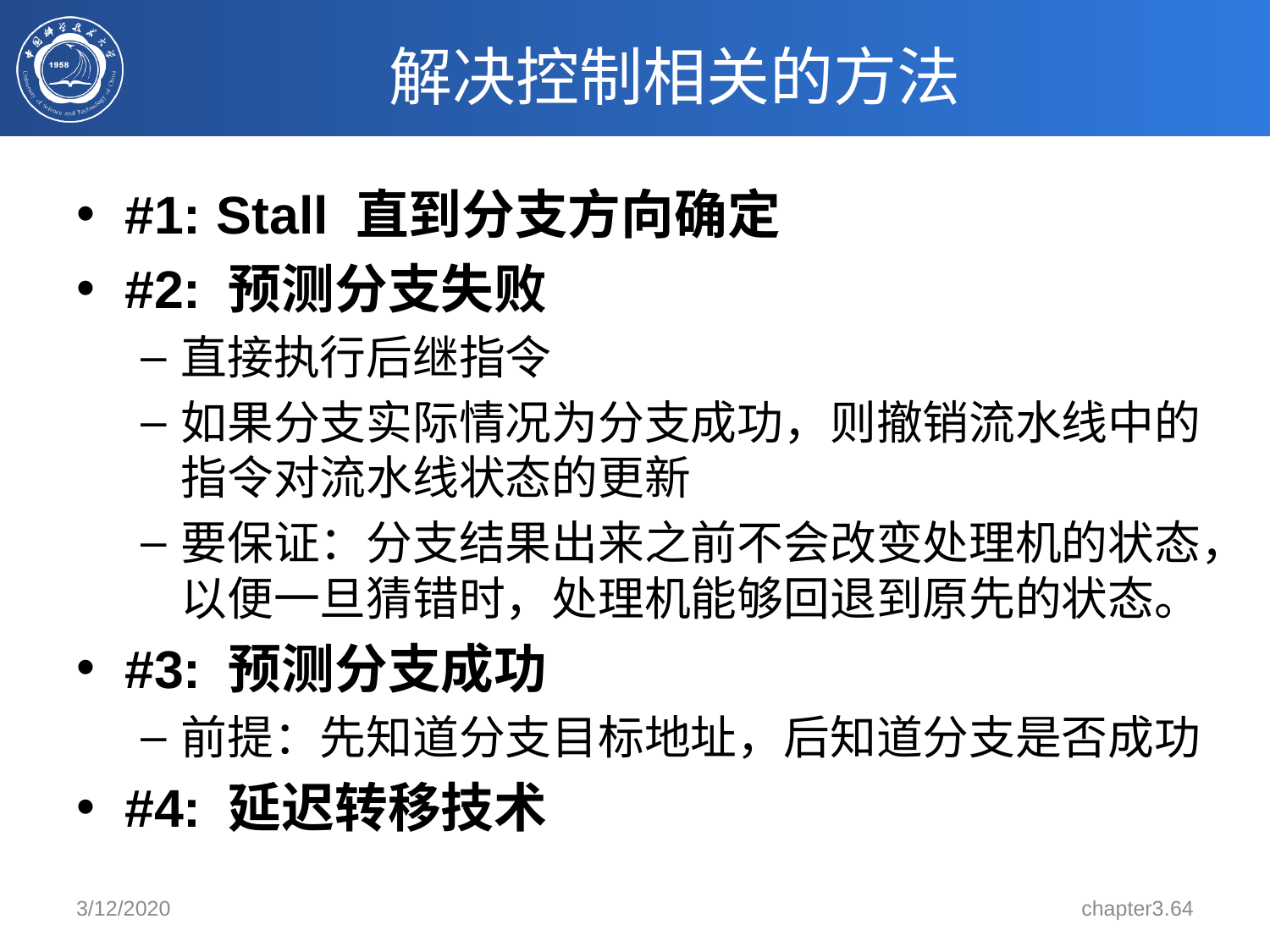

# 解决控制相关的方法
#1: Stall 直到分支方向确定
#2: 预测分支失败
直接执行后继指令
如果分支实际情况为分支成功，则撤销流水线中的指令对流水线状态的更新
要保证：分支结果出来之前不会改变处理机的状态，以便一旦猜错时，处理机能够回退到原先的状态。
#3: 预测分支成功
前提：先知道分支目标地址，后知道分支是否成功
#4: 延迟转移技术

3/12/2020
chapter3.64